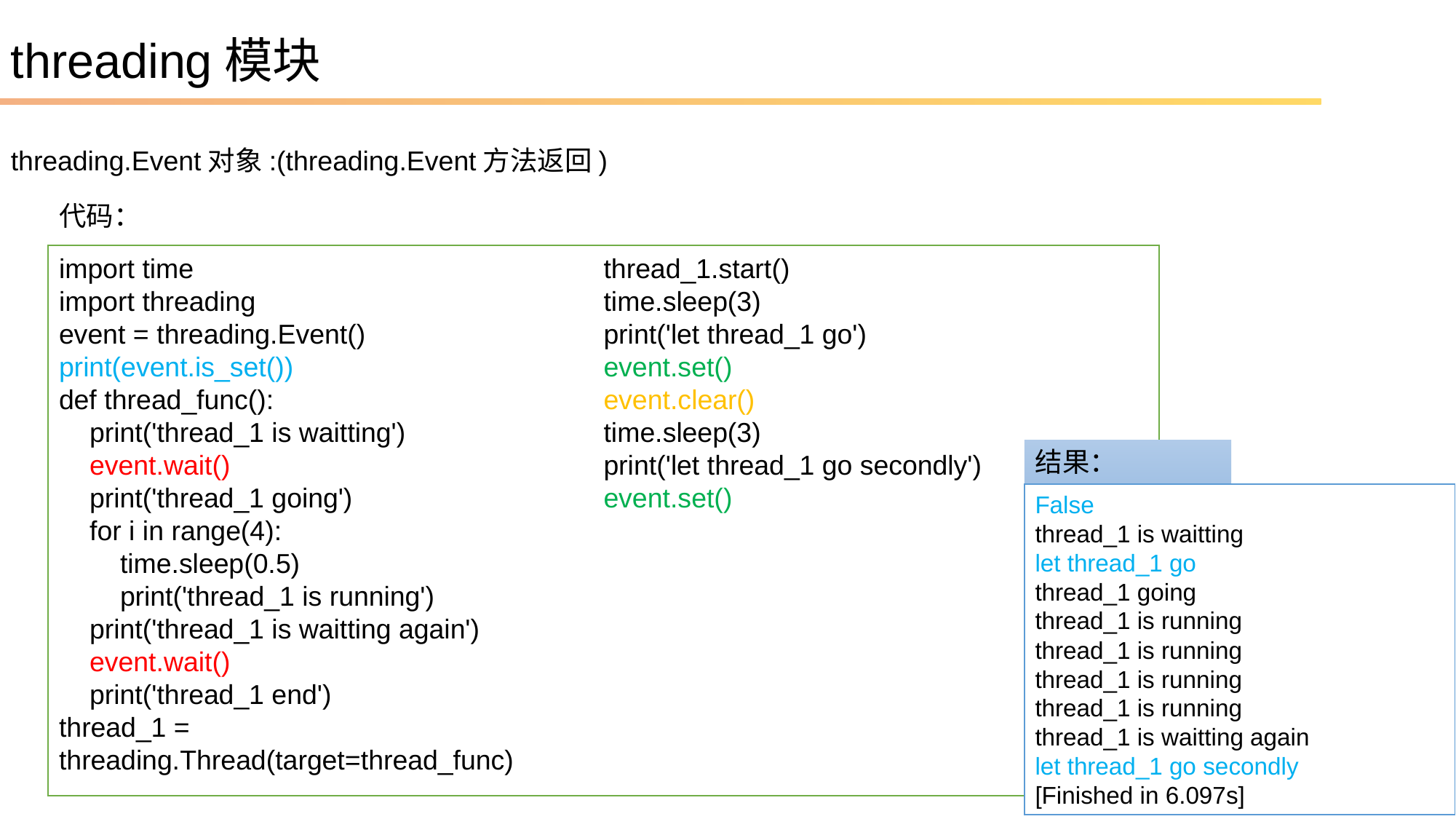

threading模块

threading.Event对象:(threading.Event方法返回)
代码：
import time
import threading
event = threading.Event()
print(event.is_set())
def thread_func():
    print('thread_1 is waitting')
    event.wait()
    print('thread_1 going')
    for i in range(4):
        time.sleep(0.5)
        print('thread_1 is running')
    print('thread_1 is waitting again')
    event.wait()
    print('thread_1 end')
thread_1 = threading.Thread(target=thread_func)
thread_1.start()
time.sleep(3)
print('let thread_1 go')
event.set()
event.clear()
time.sleep(3)
print('let thread_1 go secondly')
event.set()
结果：
False
thread_1 is waitting
let thread_1 go
thread_1 going
thread_1 is running
thread_1 is running
thread_1 is running
thread_1 is running
thread_1 is waitting again
let thread_1 go secondly
[Finished in 6.097s]